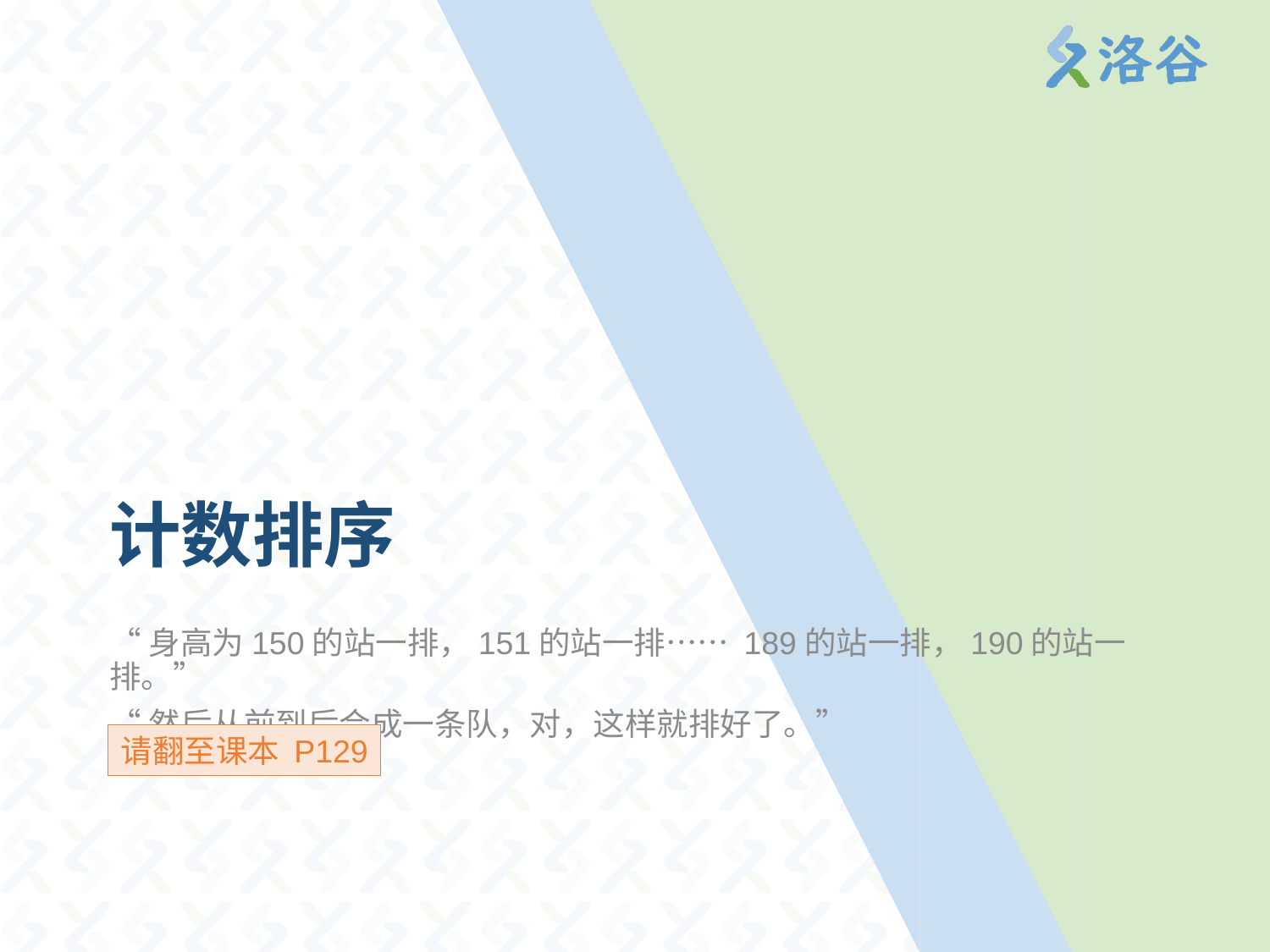

# 计数排序
“身高为150的站一排，151的站一排…… 189的站一排，190的站一排。”
“然后从前到后合成一条队，对，这样就排好了。”
请翻至课本 P129